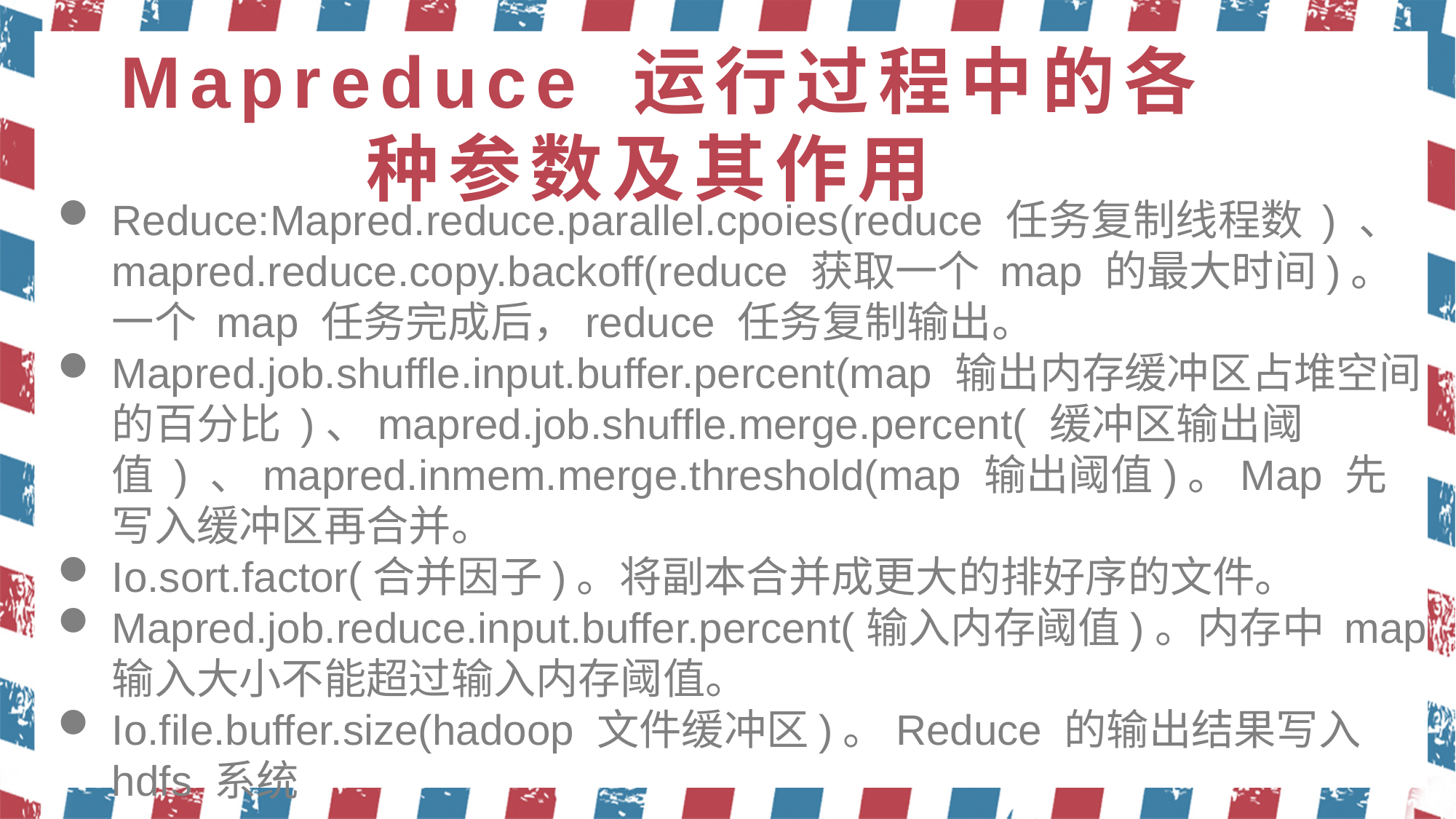

Mapreduce 运行过程中的各种参数及其作用
Reduce:Mapred.reduce.parallel.cpoies(reduce 任务复制线程数 ) 、 mapred.reduce.copy.backoff(reduce 获取一个 map 的最大时间)。一个 map 任务完成后，reduce 任务复制输出。
Mapred.job.shuffle.input.buffer.percent(map 输出内存缓冲区占堆空间的百分比 )、mapred.job.shuffle.merge.percent( 缓冲区输出阈值 ) 、mapred.inmem.merge.threshold(map 输出阈值)。Map 先写入缓冲区再合并。
Io.sort.factor(合并因子)。将副本合并成更大的排好序的文件。
Mapred.job.reduce.input.buffer.percent(输入内存阈值)。内存中 map 输入大小不能超过输入内存阈值。
Io.file.buffer.size(hadoop 文件缓冲区)。Reduce 的输出结果写入 hdfs 系统